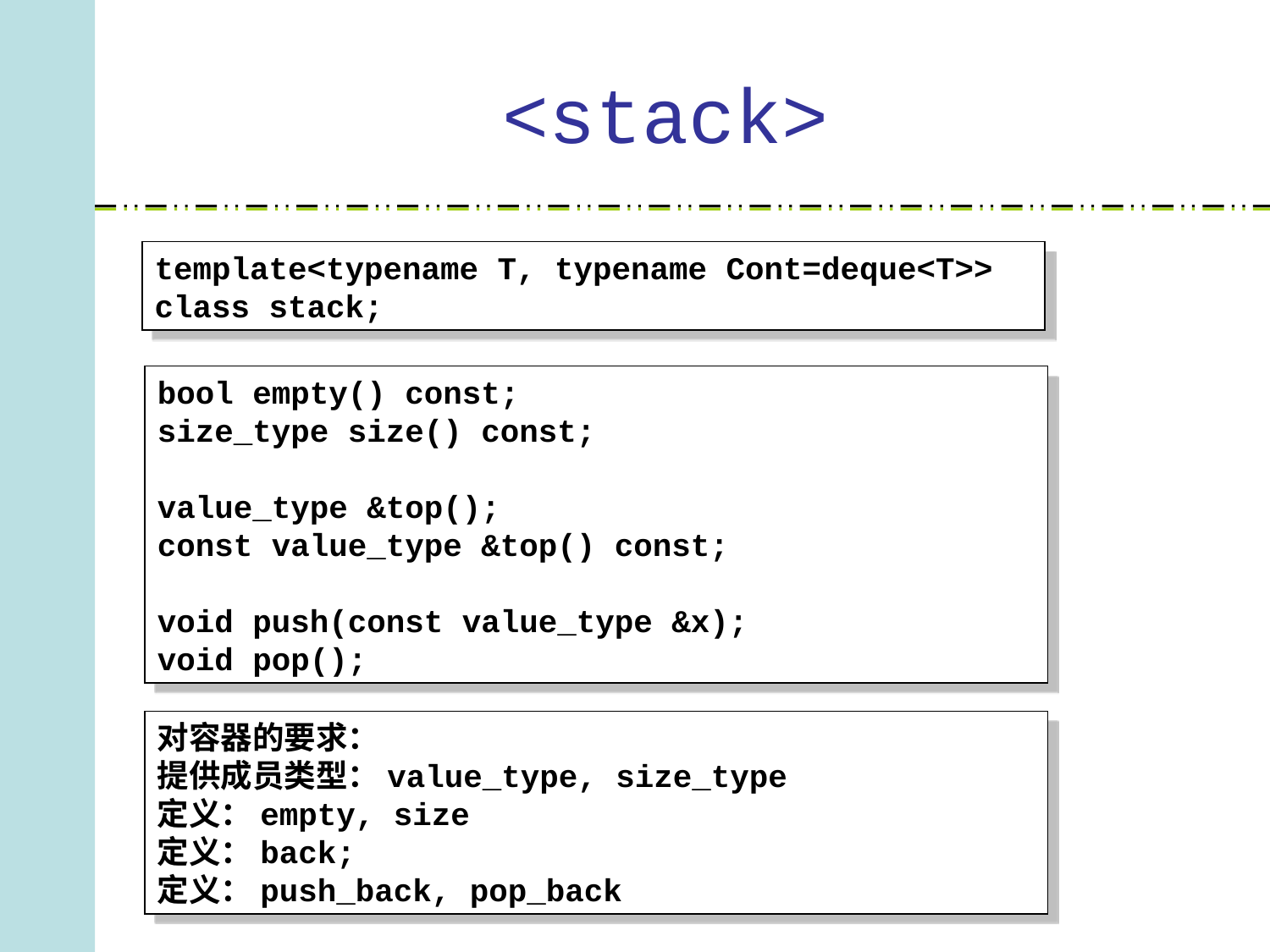

# <stack>
template<typename T, typename Cont=deque<T>>
class stack;
bool empty() const;
size_type size() const;

value_type &top();
const value_type &top() const;

void push(const value_type &x);
void pop();
对容器的要求：
提供成员类型：value_type, size_type
定义：empty, size
定义：back;
定义：push_back, pop_back